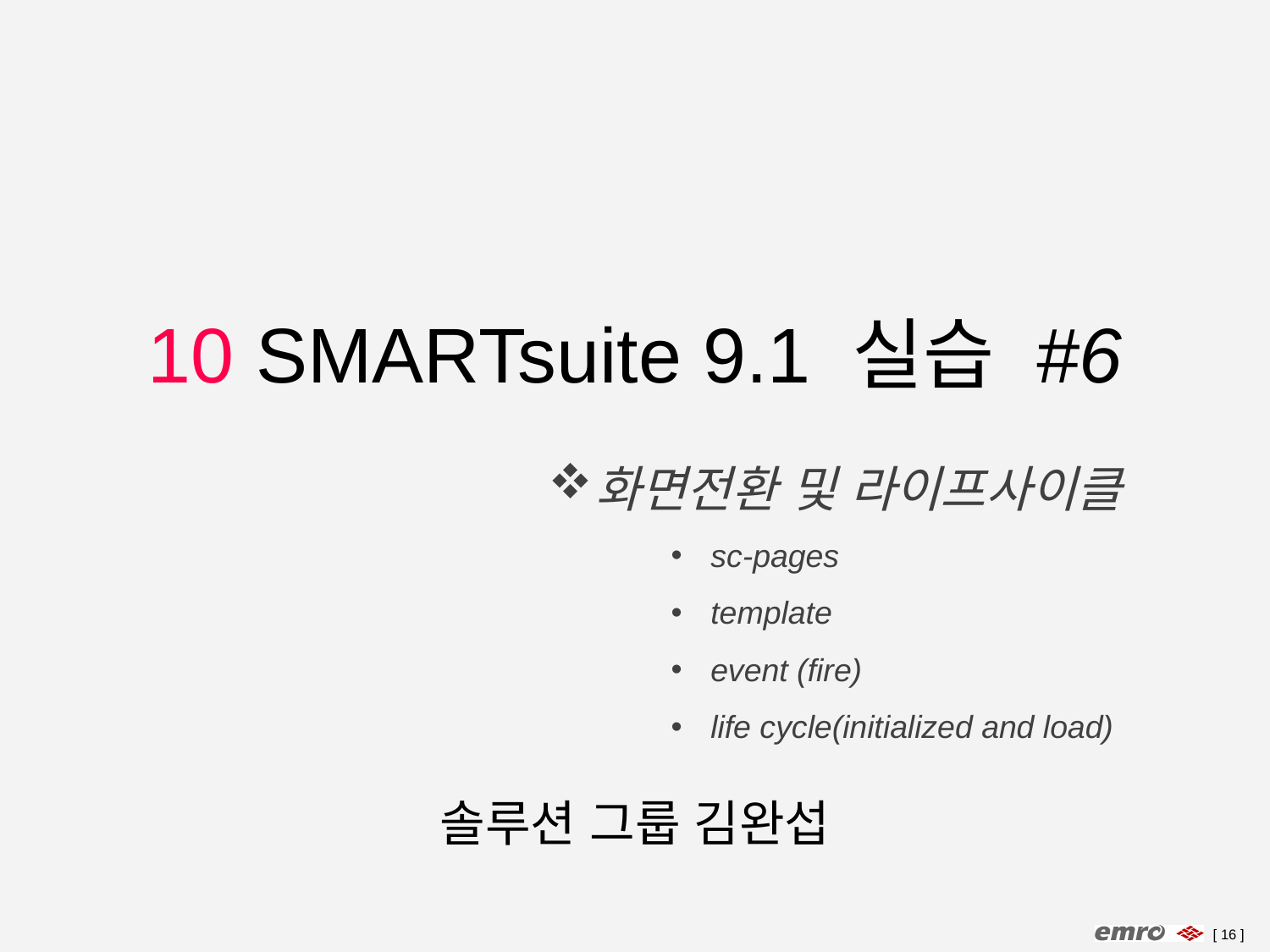

10 SMARTsuite 9.1 실습 #6
화면전환 및 라이프사이클
sc-pages
template
event (fire)
life cycle(initialized and load)
솔루션 그룹 김완섭